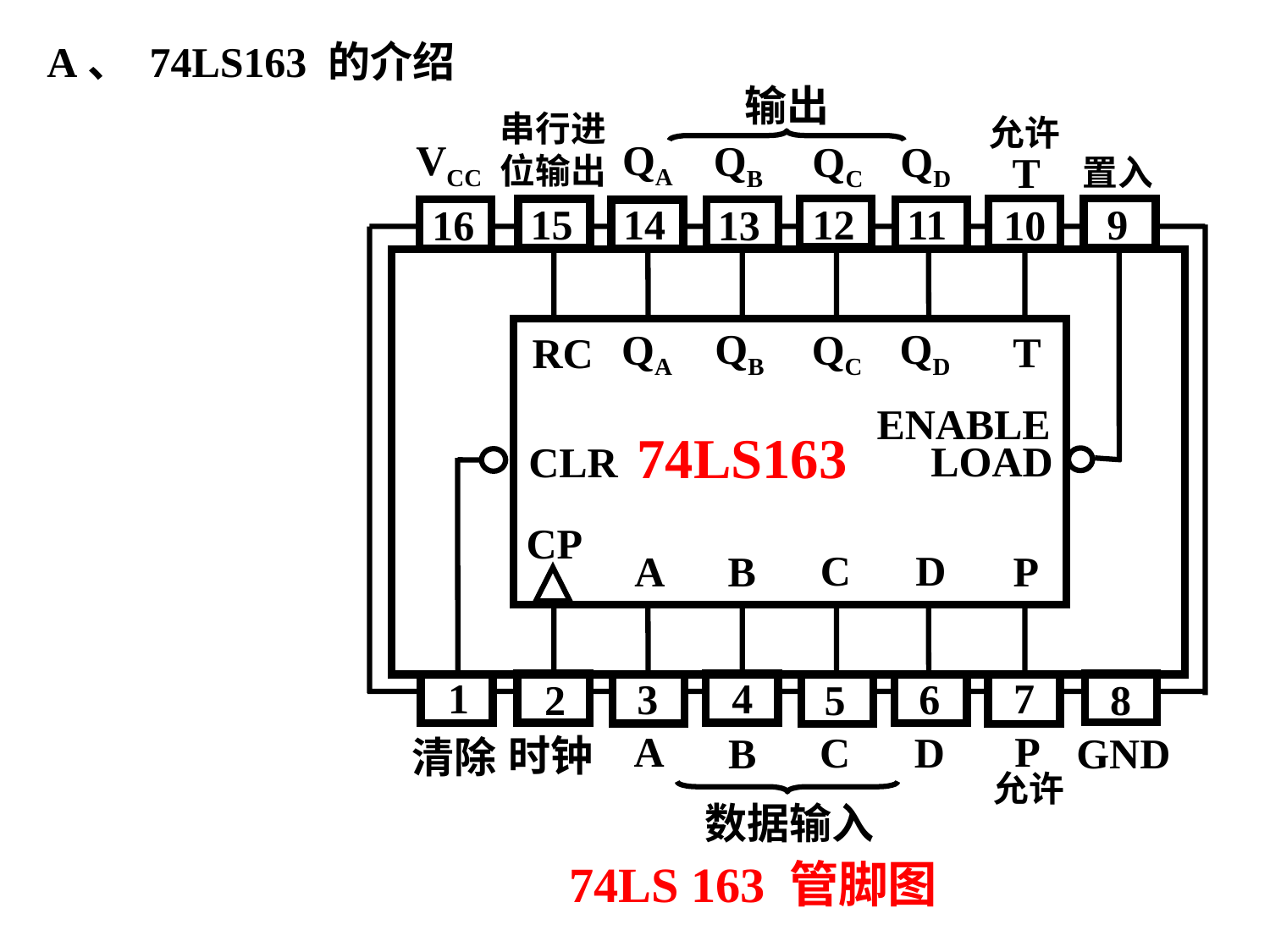

A、 74LS163 的介绍

输出
串行进 位输出
允许
QA
VCC
QB
QD
QC
T
14
11
9
15
12
16
13
10

T
QB
QD
RC
QC
QA
ENABLE
LOAD
CLR

CP
C
D
P
A
B

1
4
7
3
6
2
5
8

P
A
D
C
B
置入
74LS163

GND
时钟
清除
允许
数据输入
74LS 163 管脚图